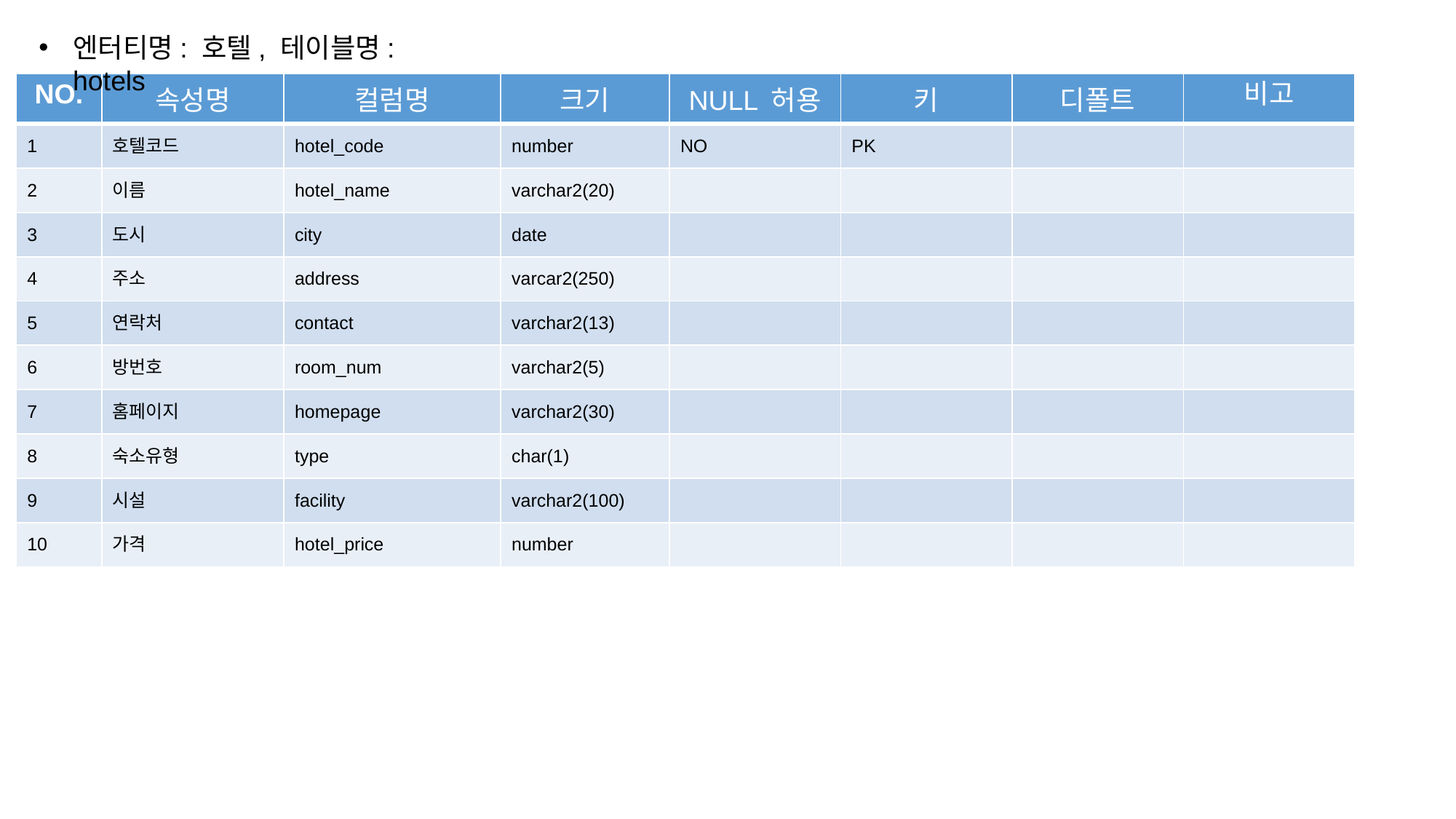

엔터티명: 호텔, 테이블명: hotels
| NO. | 속성명 | 컬럼명 | 크기 | NULL 허용 | 키 | 디폴트 | 비고 |
| --- | --- | --- | --- | --- | --- | --- | --- |
| 1 | 호텔코드 | hotel\_code | number | NO | PK |  |  |
| 2 | 이름 | hotel\_name | varchar2(20) |  |  |  |  |
| 3 | 도시 | city | date |  |  |  |  |
| 4 | 주소 | address | varcar2(250) |  |  |  |  |
| 5 | 연락처 | contact | varchar2(13) |  |  |  |  |
| 6 | 방번호 | room\_num | varchar2(5) |  |  |  |  |
| 7 | 홈페이지 | homepage | varchar2(30) |  |  |  |  |
| 8 | 숙소유형 | type | char(1) |  |  |  |  |
| 9 | 시설 | facility | varchar2(100) |  |  |  |  |
| 10 | 가격 | hotel\_price | number |  |  |  |  |